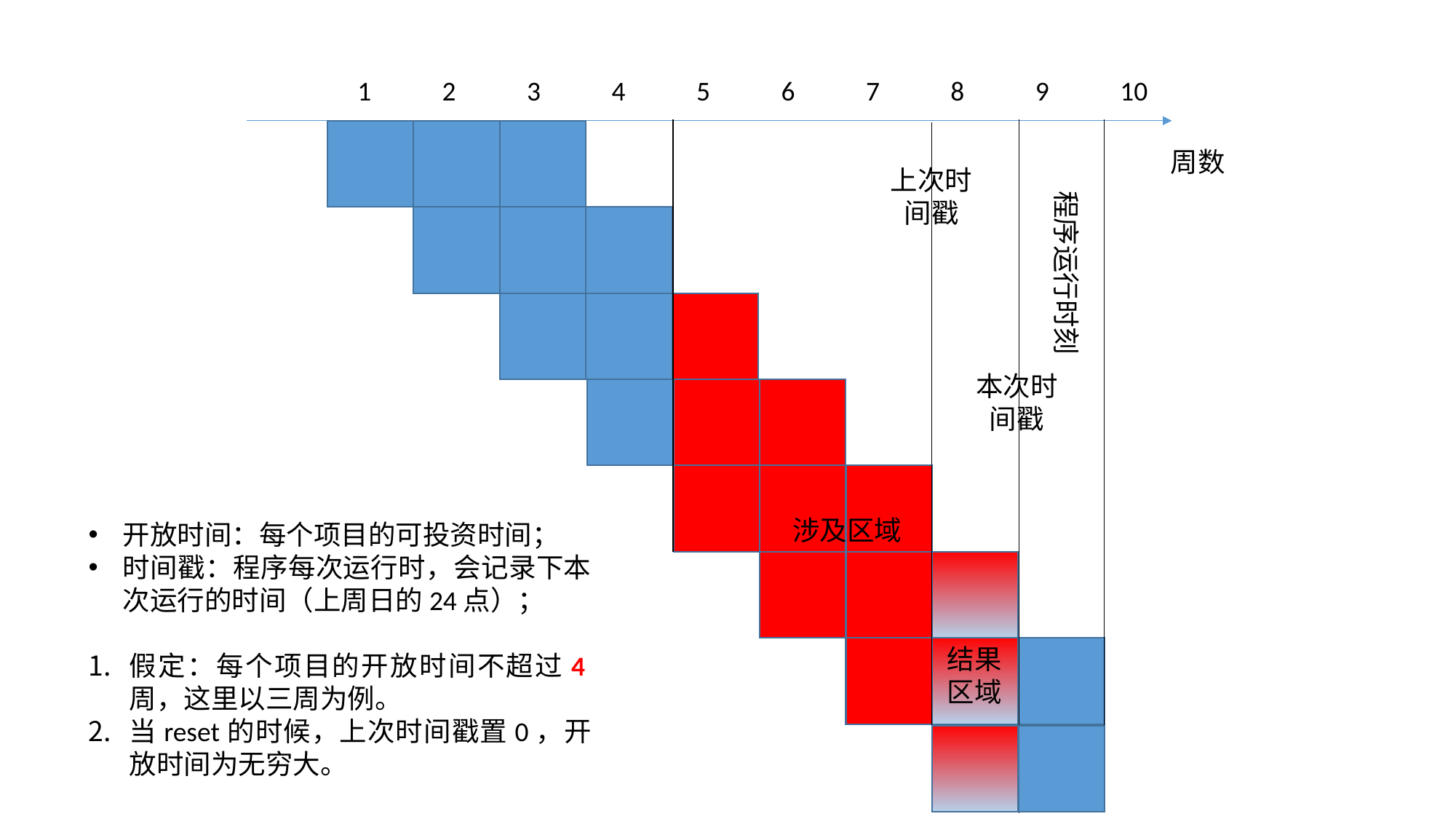

1
2
3
4
5
6
7
8
9
10

周数
上次时
间戳
程序运行时刻

本次时
间戳

涉及区域
开放时间：每个项目的可投资时间；
时间戳：程序每次运行时，会记录下本次运行的时间（上周日的24点）；

假定：每个项目的开放时间不超过4周，这里以三周为例。
当reset的时候，上次时间戳置0，开放时间为无穷大。

结果
区域